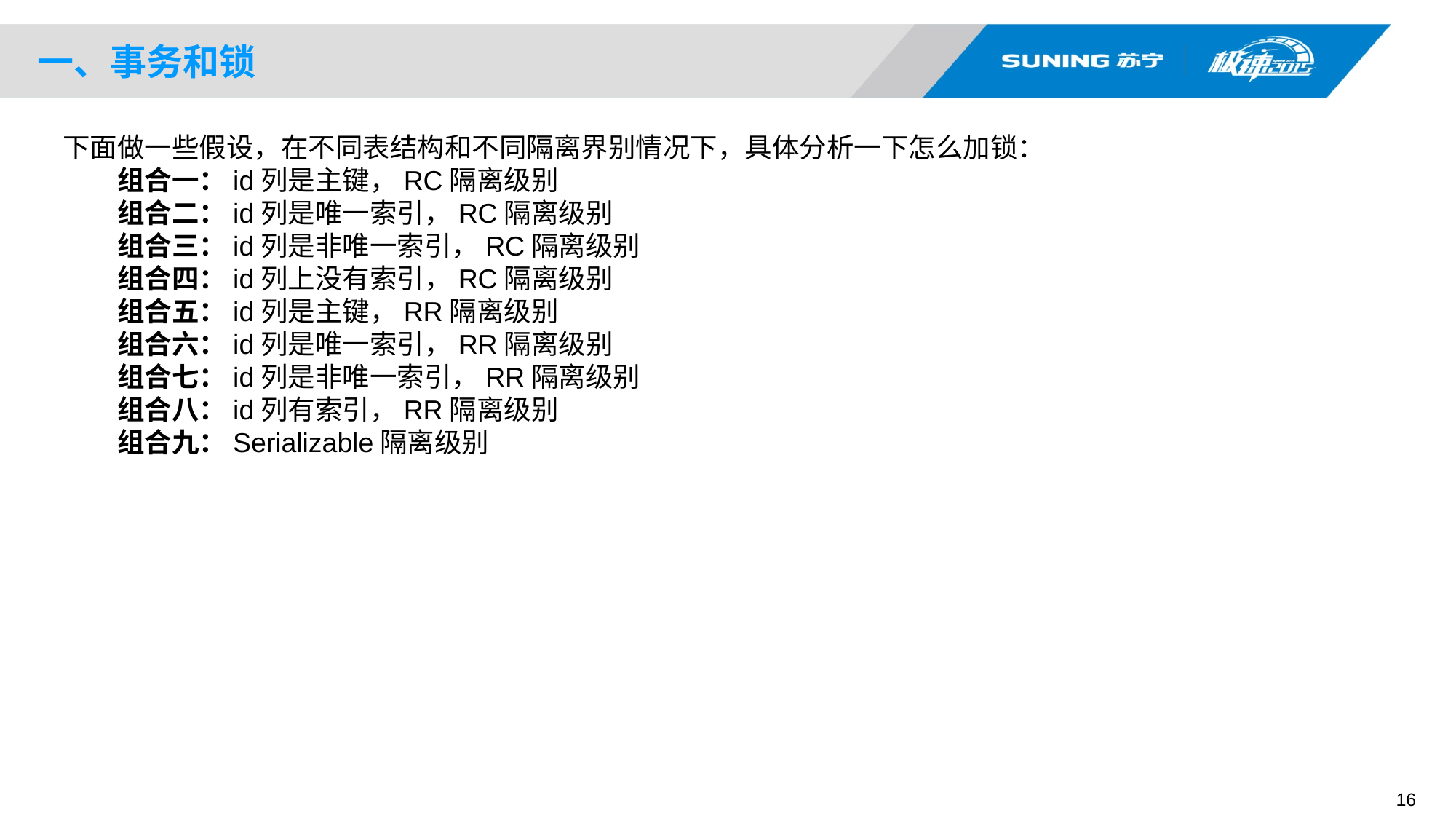

一、事务和锁
下面做一些假设，在不同表结构和不同隔离界别情况下，具体分析一下怎么加锁：
组合一：id列是主键，RC隔离级别
组合二：id列是唯一索引，RC隔离级别
组合三：id列是非唯一索引，RC隔离级别
组合四：id列上没有索引，RC隔离级别
组合五：id列是主键，RR隔离级别
组合六：id列是唯一索引，RR隔离级别
组合七：id列是非唯一索引，RR隔离级别
组合八：id列有索引，RR隔离级别
组合九：Serializable隔离级别